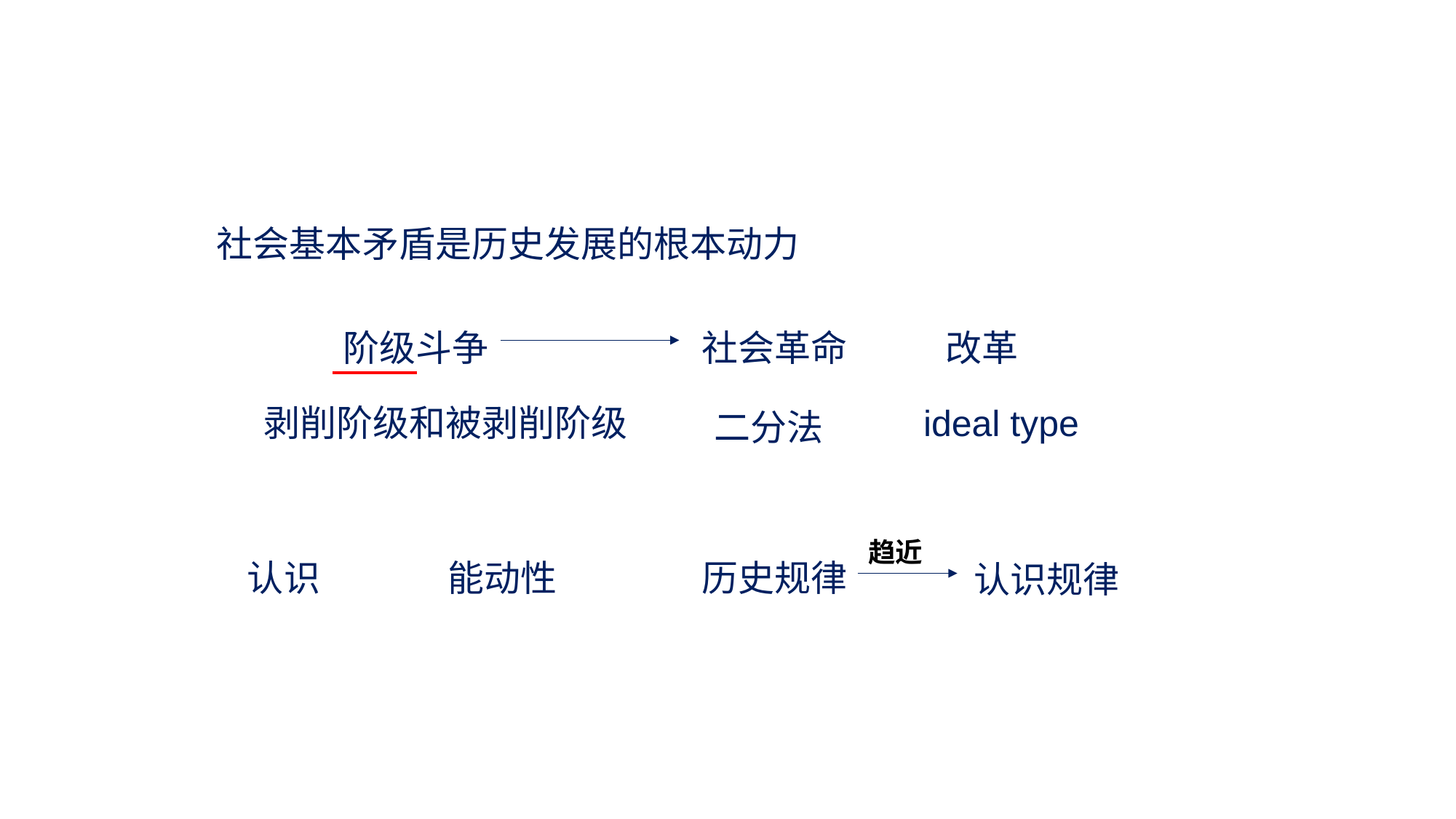

社会基本矛盾是历史发展的根本动力
阶级斗争
社会革命
改革
剥削阶级和被剥削阶级
ideal type
二分法
趋近
认识
能动性
历史规律
认识规律